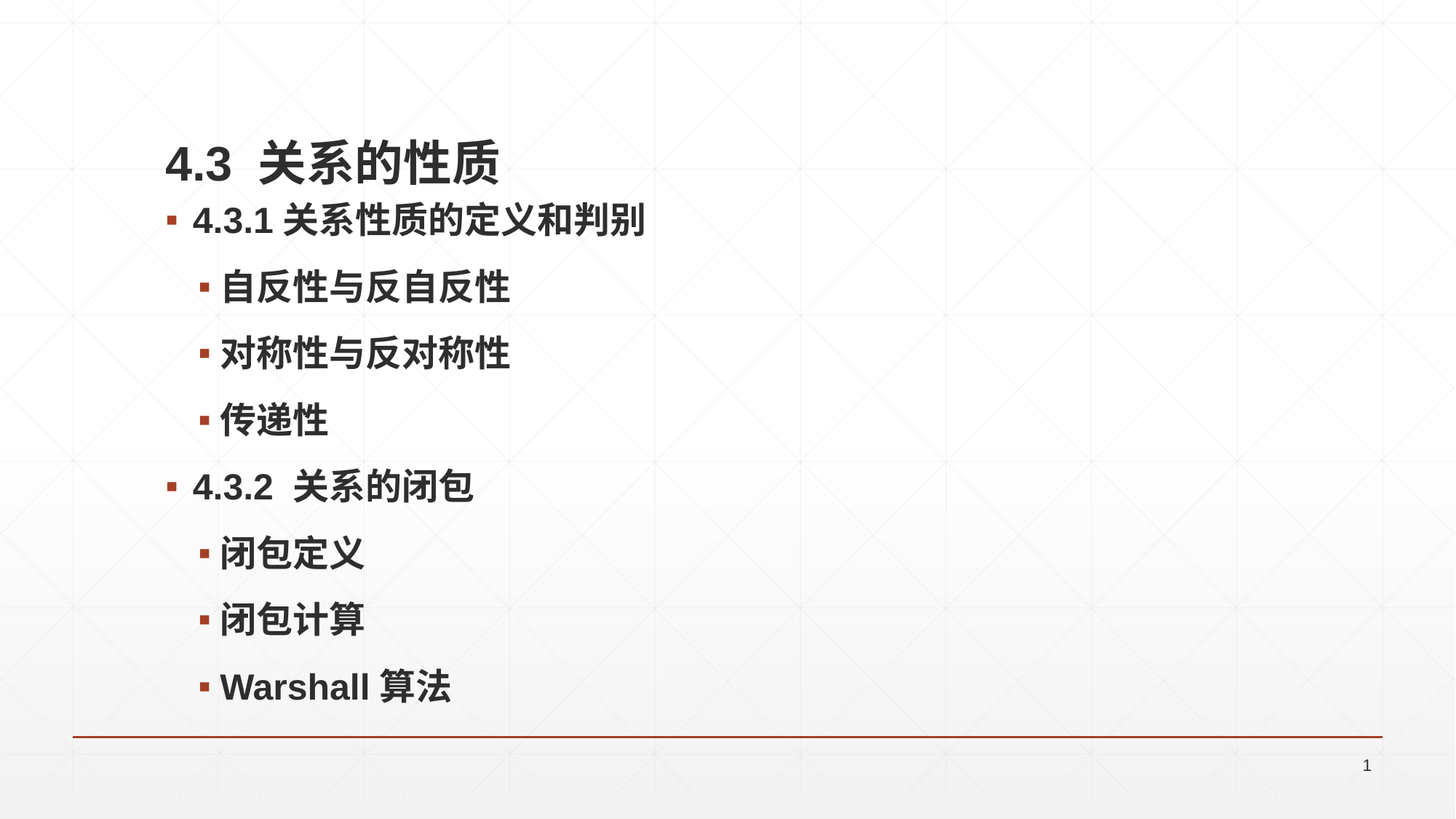

4.3 关系的性质
4.3.1关系性质的定义和判别
自反性与反自反性
对称性与反对称性
传递性
4.3.2 关系的闭包
闭包定义
闭包计算
Warshall算法

1